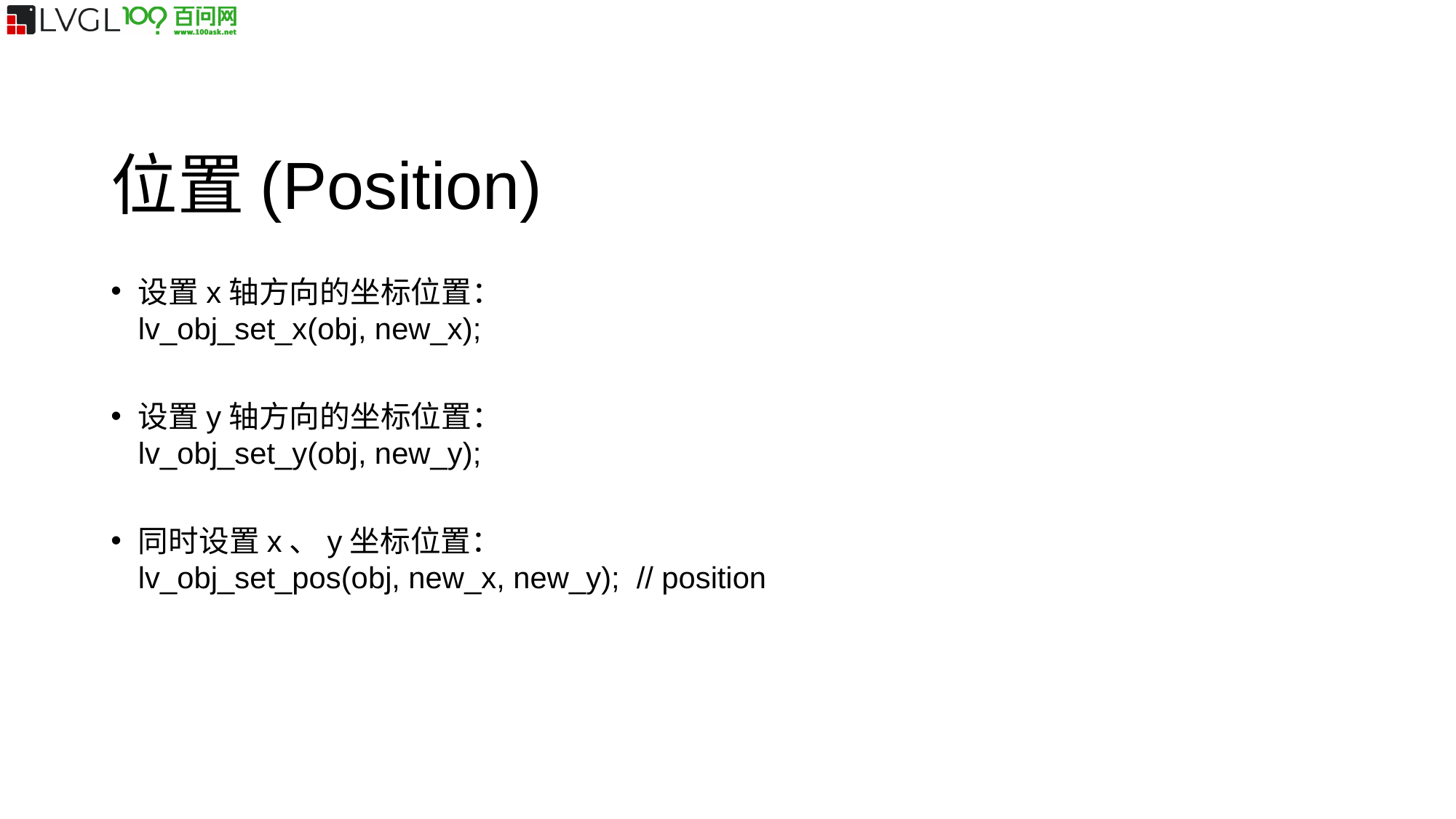

位置(Position)
设置x轴方向的坐标位置：
lv_obj_set_x(obj, new_x);
设置y轴方向的坐标位置：
lv_obj_set_y(obj, new_y);
同时设置x、y坐标位置：
lv_obj_set_pos(obj, new_x, new_y);  // position